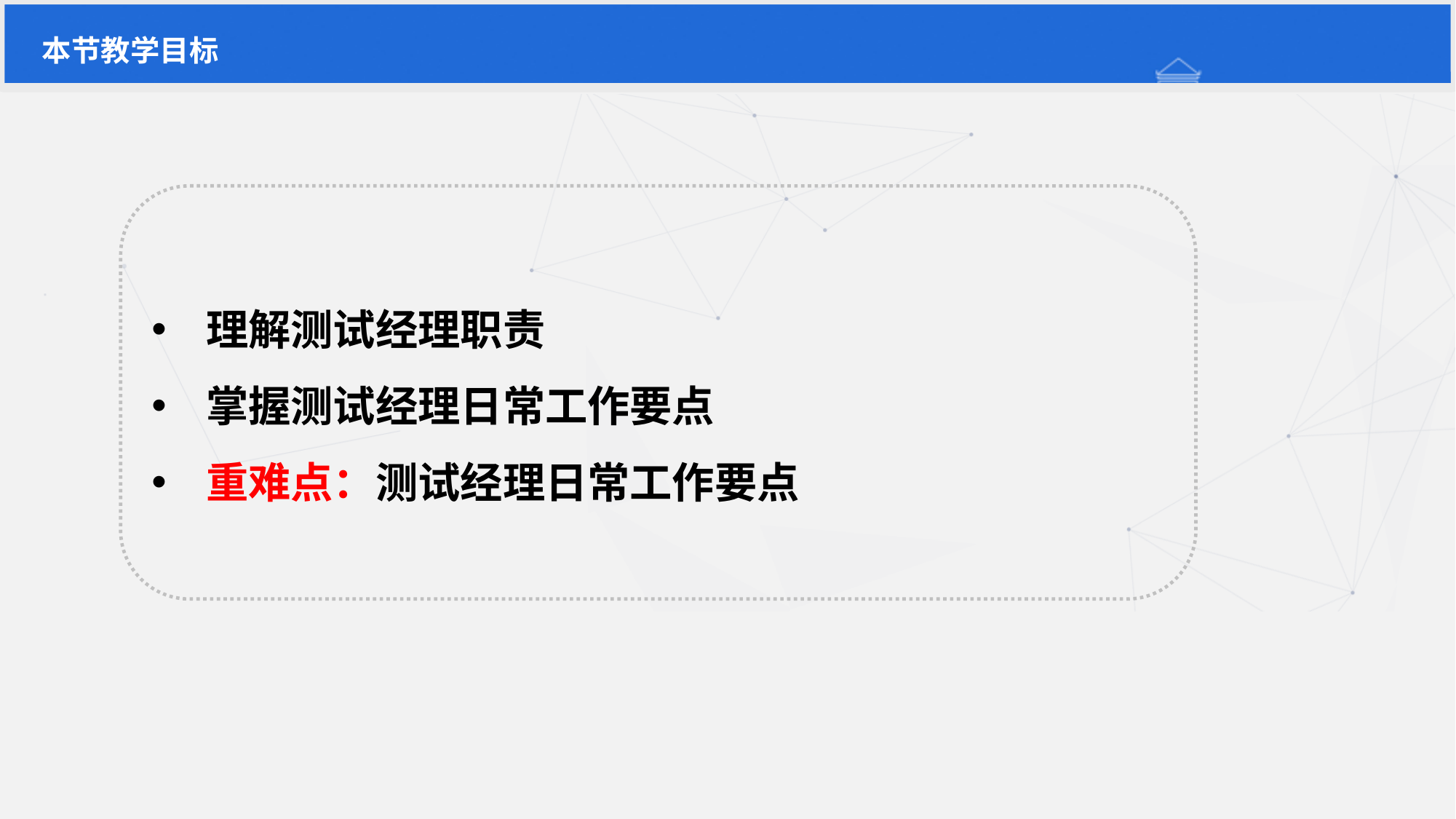

本节教学目标
理解测试经理职责
掌握测试经理日常工作要点
重难点：测试经理日常工作要点